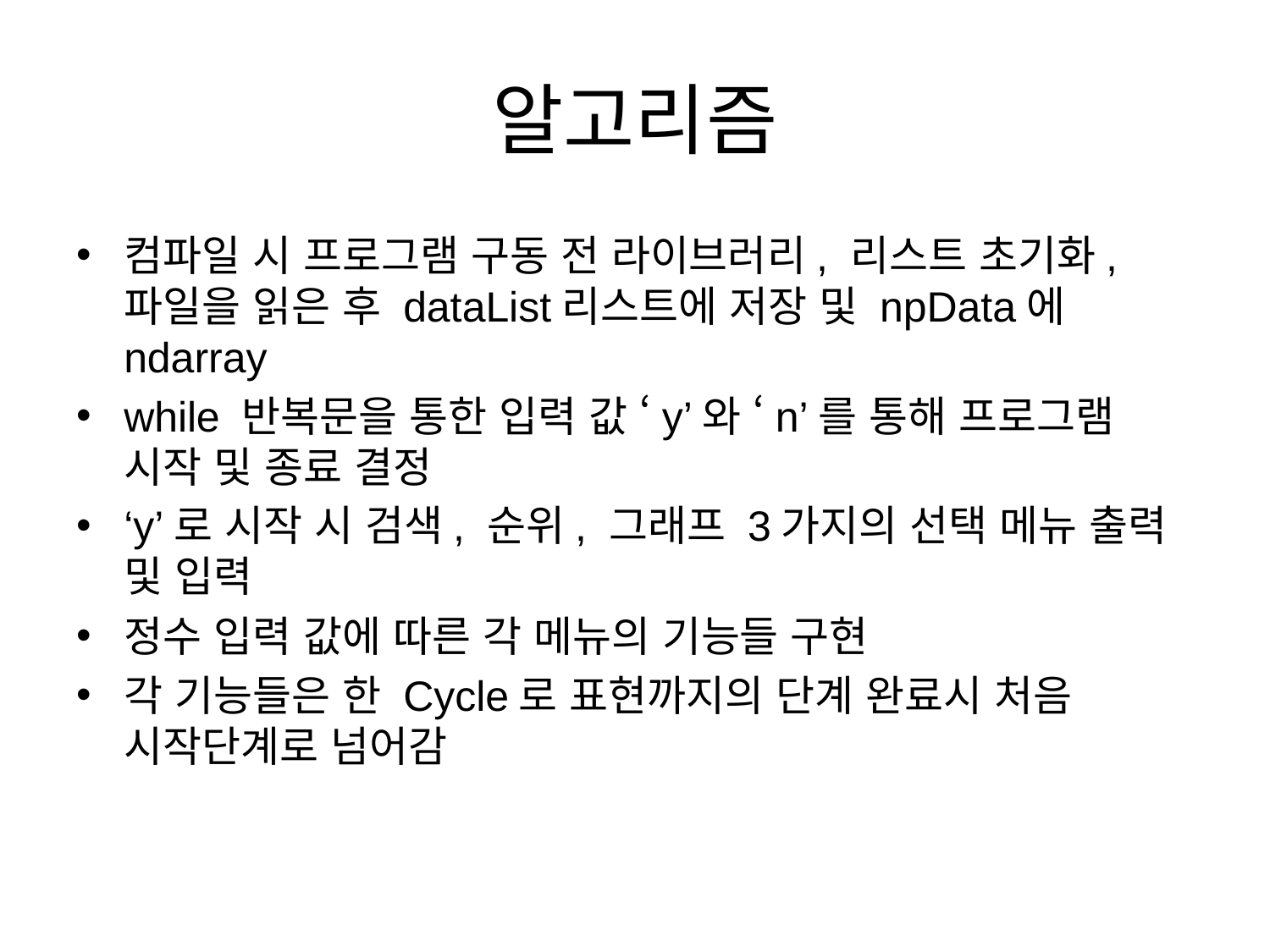

# 알고리즘
컴파일 시 프로그램 구동 전 라이브러리, 리스트 초기화, 파일을 읽은 후 dataList리스트에 저장 및 npData에 ndarray
while 반복문을 통한 입력 값 ‘y’와 ‘n’를 통해 프로그램 시작 및 종료 결정
‘y’로 시작 시 검색, 순위, 그래프 3가지의 선택 메뉴 출력 및 입력
정수 입력 값에 따른 각 메뉴의 기능들 구현
각 기능들은 한 Cycle로 표현까지의 단계 완료시 처음 시작단계로 넘어감